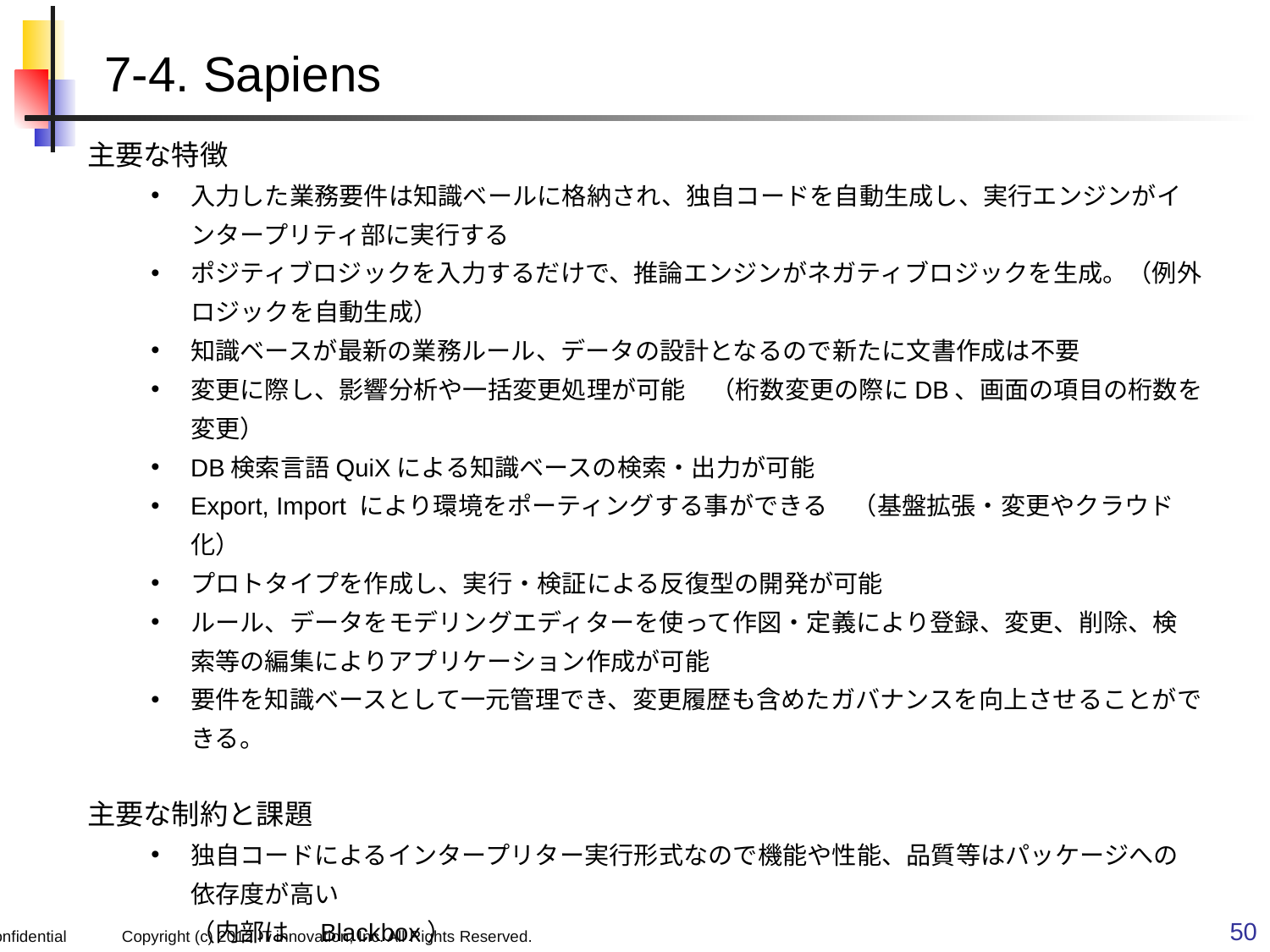

7-4. Sapiens
主要な特徴
入力した業務要件は知識ベールに格納され、独自コードを自動生成し、実行エンジンがインタープリティ部に実行する
ポジティブロジックを入力するだけで、推論エンジンがネガティブロジックを生成。（例外ロジックを自動生成）
知識ベースが最新の業務ルール、データの設計となるので新たに文書作成は不要
変更に際し、影響分析や一括変更処理が可能　（桁数変更の際にDB、画面の項目の桁数を変更）
DB検索言語QuiXによる知識ベースの検索・出力が可能
Export, Import により環境をポーティングする事ができる　（基盤拡張・変更やクラウド化）
プロトタイプを作成し、実行・検証による反復型の開発が可能
ルール、データをモデリングエディターを使って作図・定義により登録、変更、削除、検索等の編集によりアプリケーション作成が可能
要件を知識ベースとして一元管理でき、変更履歴も含めたガバナンスを向上させることができる。

主要な制約と課題
独自コードによるインタープリター実行形式なので機能や性能、品質等はパッケージへの依存度が高い
（内部は　Blackbox）
外部の基幹システムとのデータの整合性等考慮が必要
Sapiens に精通した専門部隊が必要